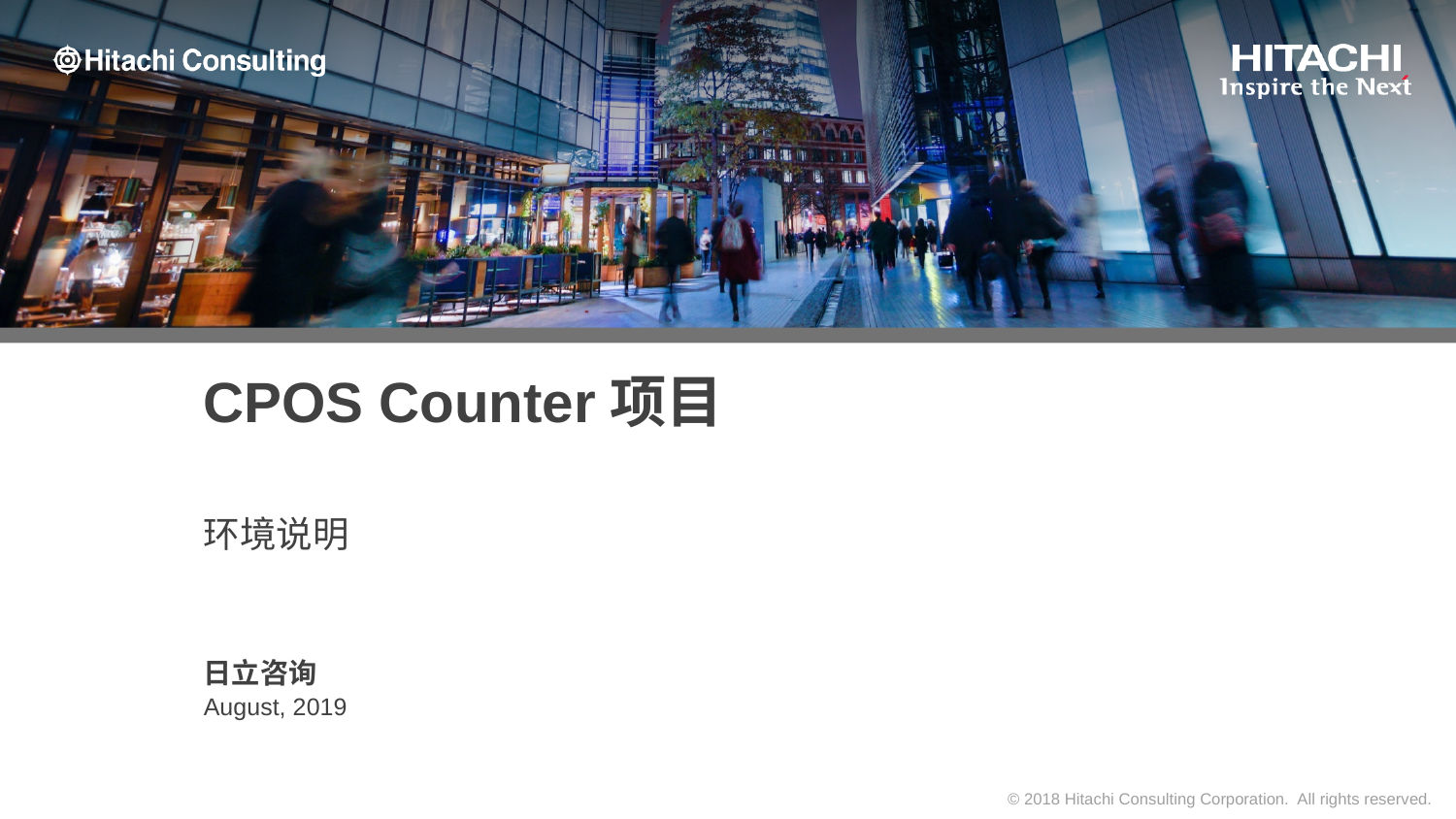

# CPOS Counter项目
环境说明
日立咨询
August, 2019